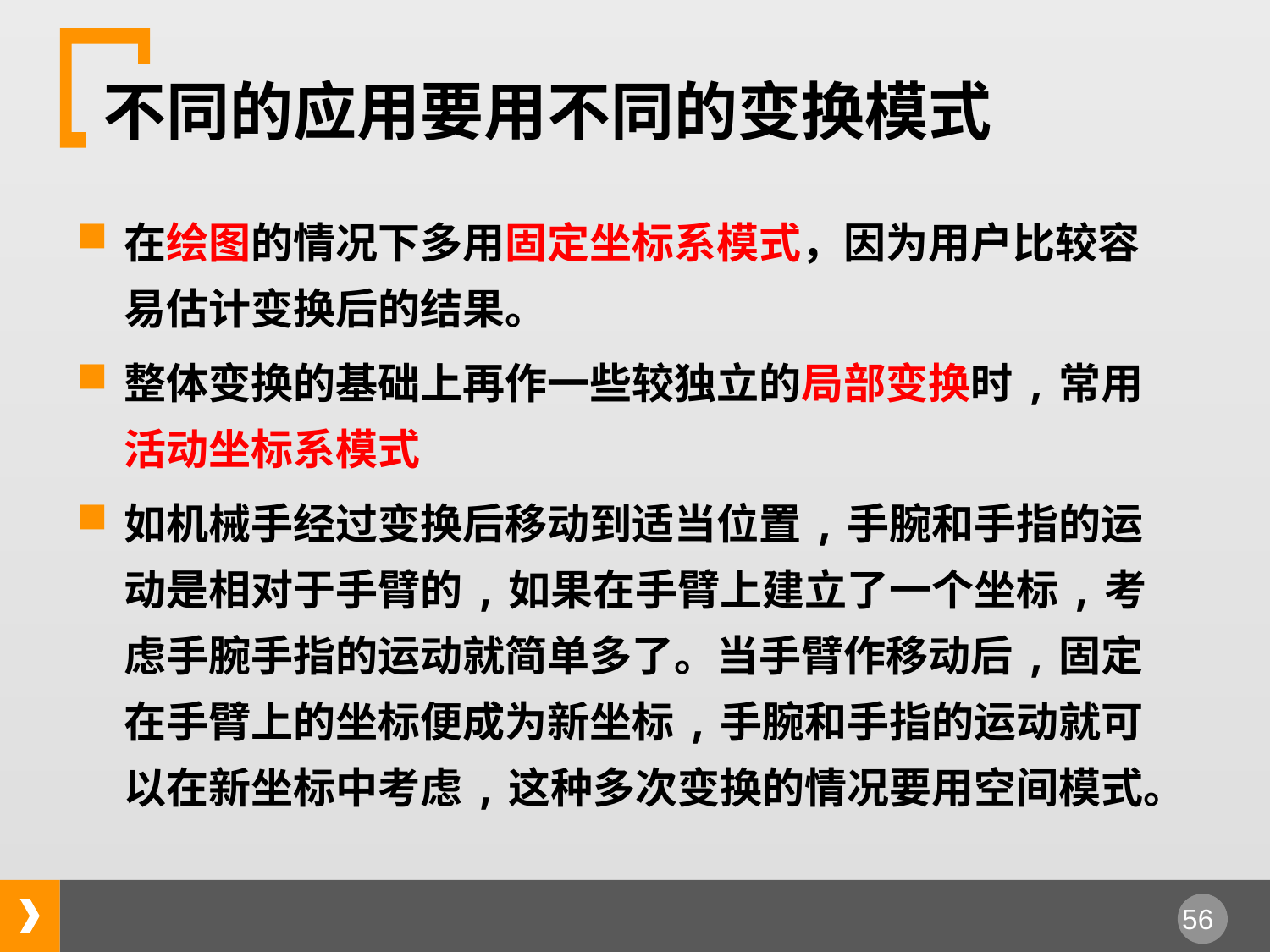

不同的应用要用不同的变换模式
在绘图的情况下多用固定坐标系模式，因为用户比较容易估计变换后的结果。
整体变换的基础上再作一些较独立的局部变换时,常用活动坐标系模式
如机械手经过变换后移动到适当位置,手腕和手指的运动是相对于手臂的,如果在手臂上建立了一个坐标,考虑手腕手指的运动就简单多了。当手臂作移动后,固定在手臂上的坐标便成为新坐标,手腕和手指的运动就可以在新坐标中考虑,这种多次变换的情况要用空间模式。